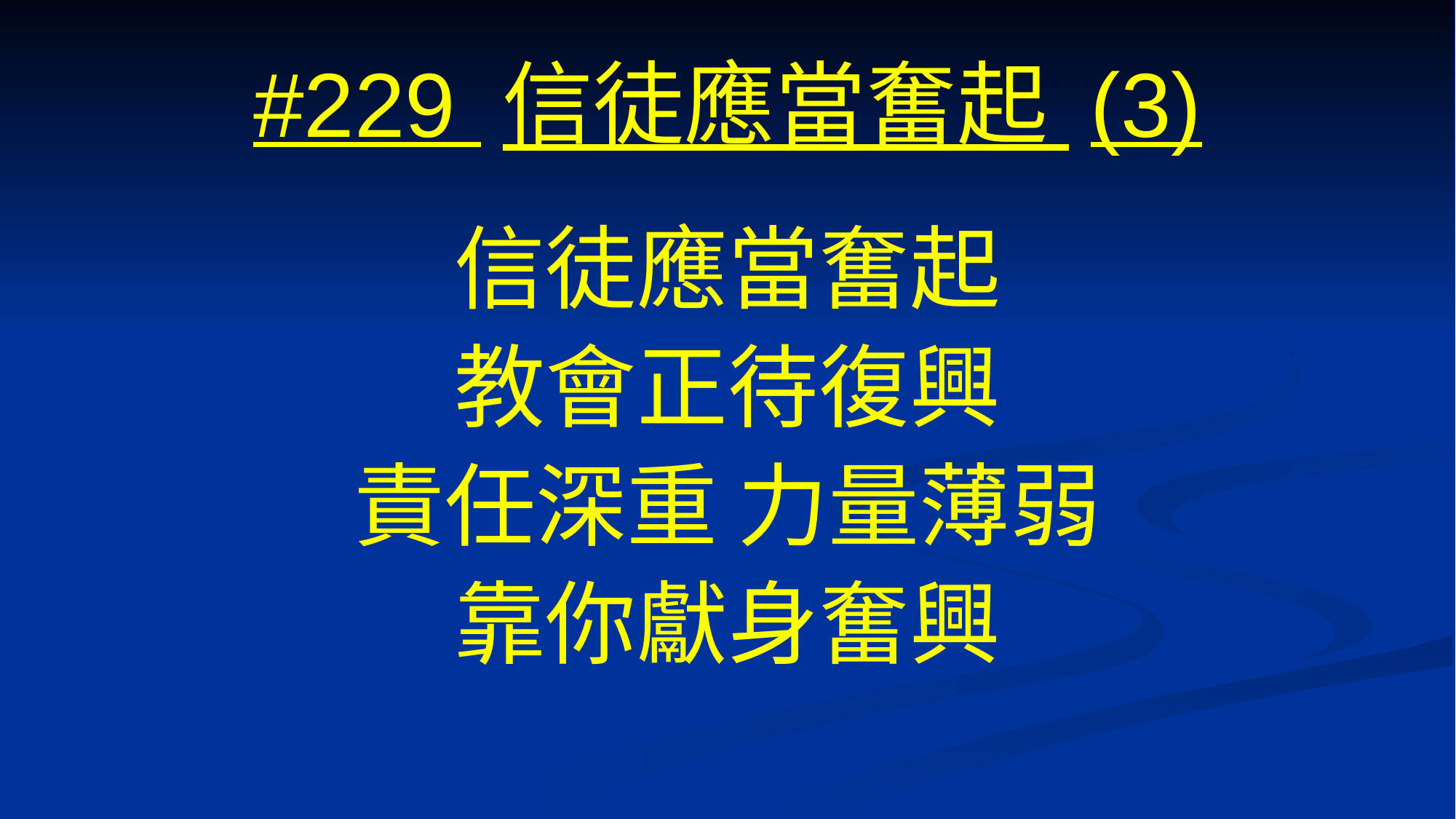

# #229 信徒應當奮起 (3)
信徒應當奮起
教會正待復興
責任深重 力量薄弱
靠你獻身奮興